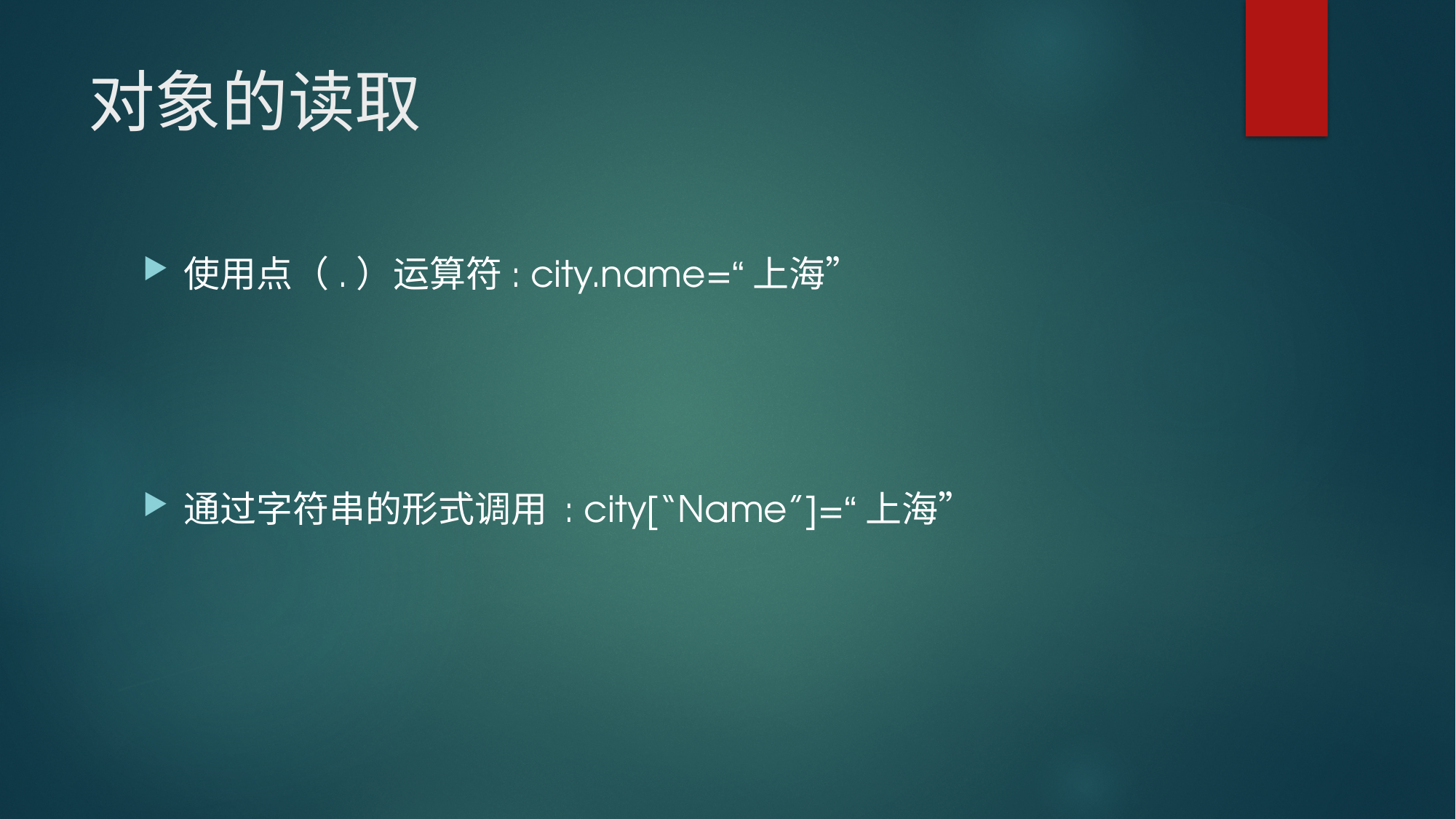

# 对象的读取
使用点（.）运算符: city.name=“上海”

通过字符串的形式调用 : city[“Name”]=“上海”